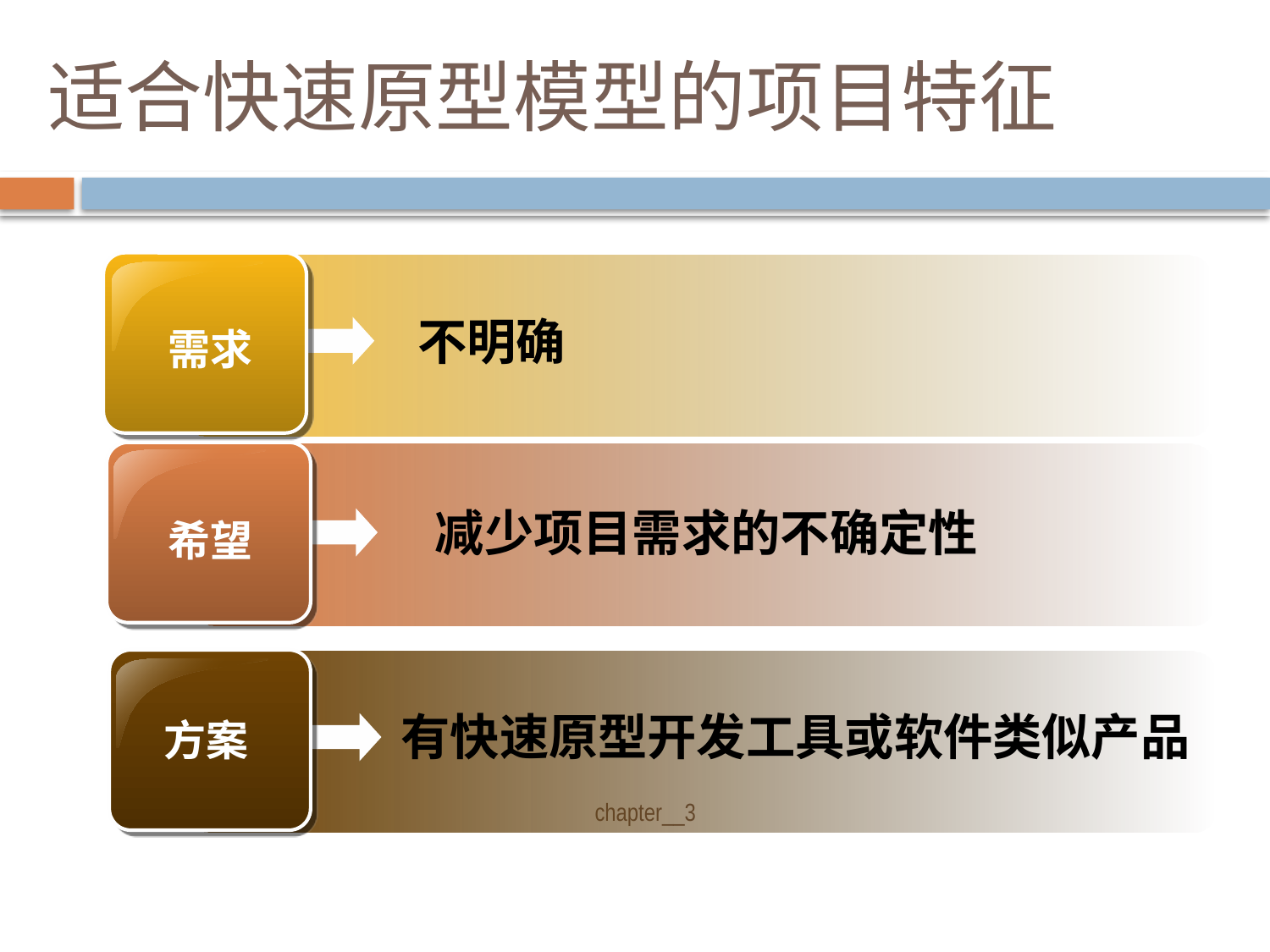

# 适合快速原型模型的项目特征
58

不明确
 需求

减少项目需求的不确定性
 希望

有快速原型开发工具或软件类似产品
方案

 chapter__3